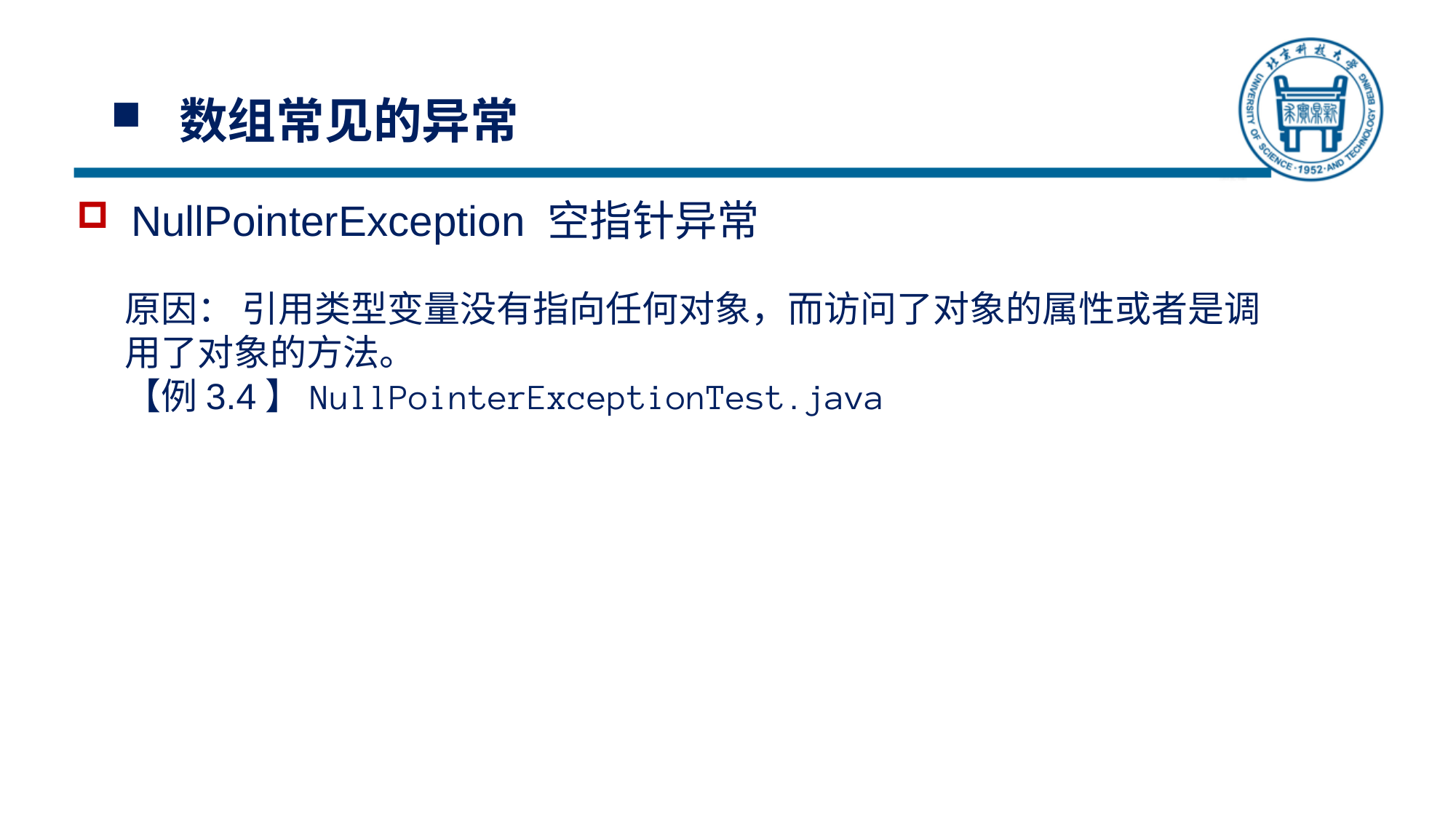

# 数组常见的异常
NullPointerException 空指针异常
原因： 引用类型变量没有指向任何对象，而访问了对象的属性或者是调用了对象的方法。
【例3.4】NullPointerExceptionTest.java